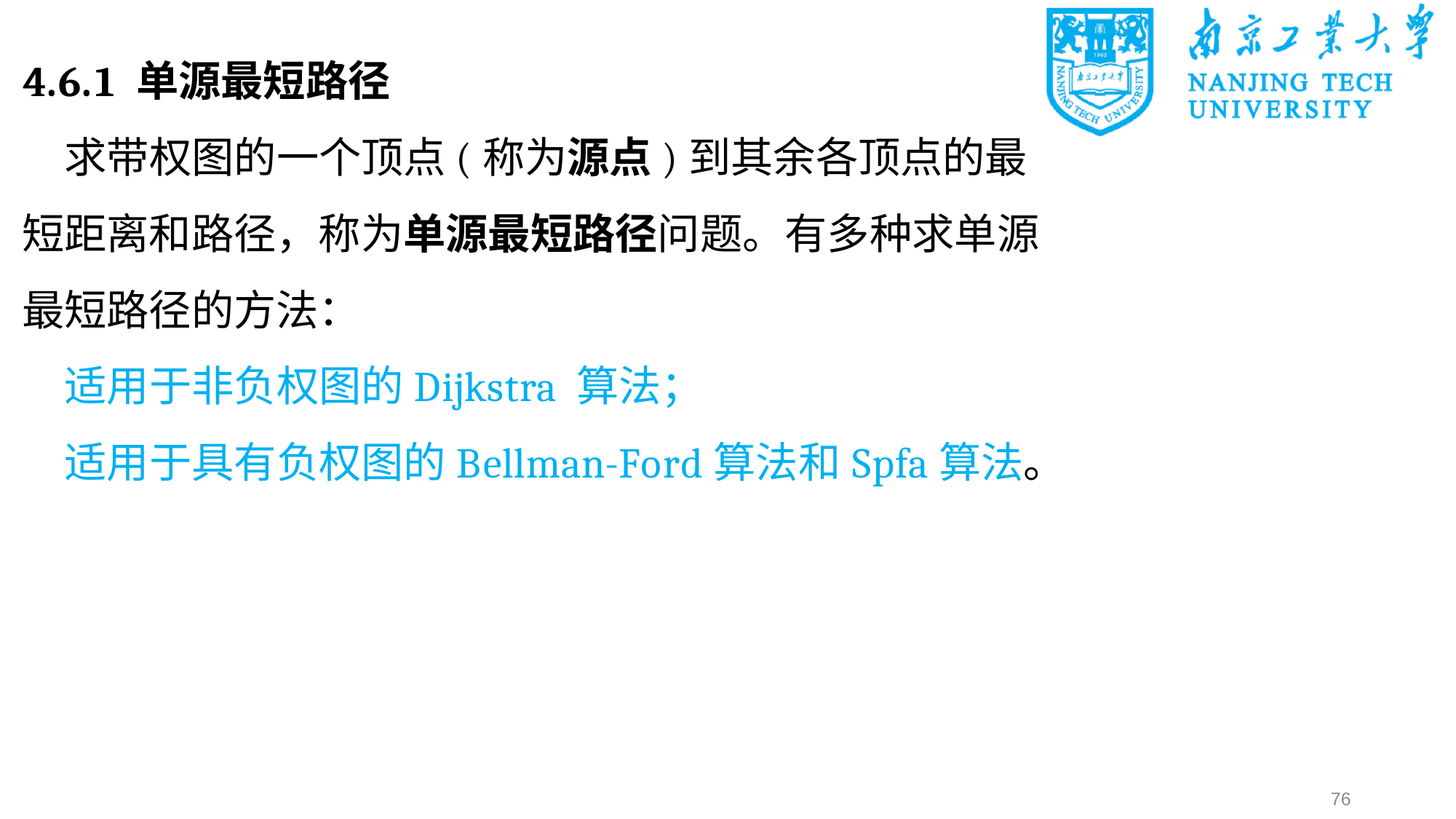

4.6.1 单源最短路径
求带权图的一个顶点(称为源点)到其余各顶点的最短距离和路径，称为单源最短路径问题。有多种求单源最短路径的方法：
适用于非负权图的Dijkstra 算法；
适用于具有负权图的Bellman-Ford算法和Spfa算法。
76